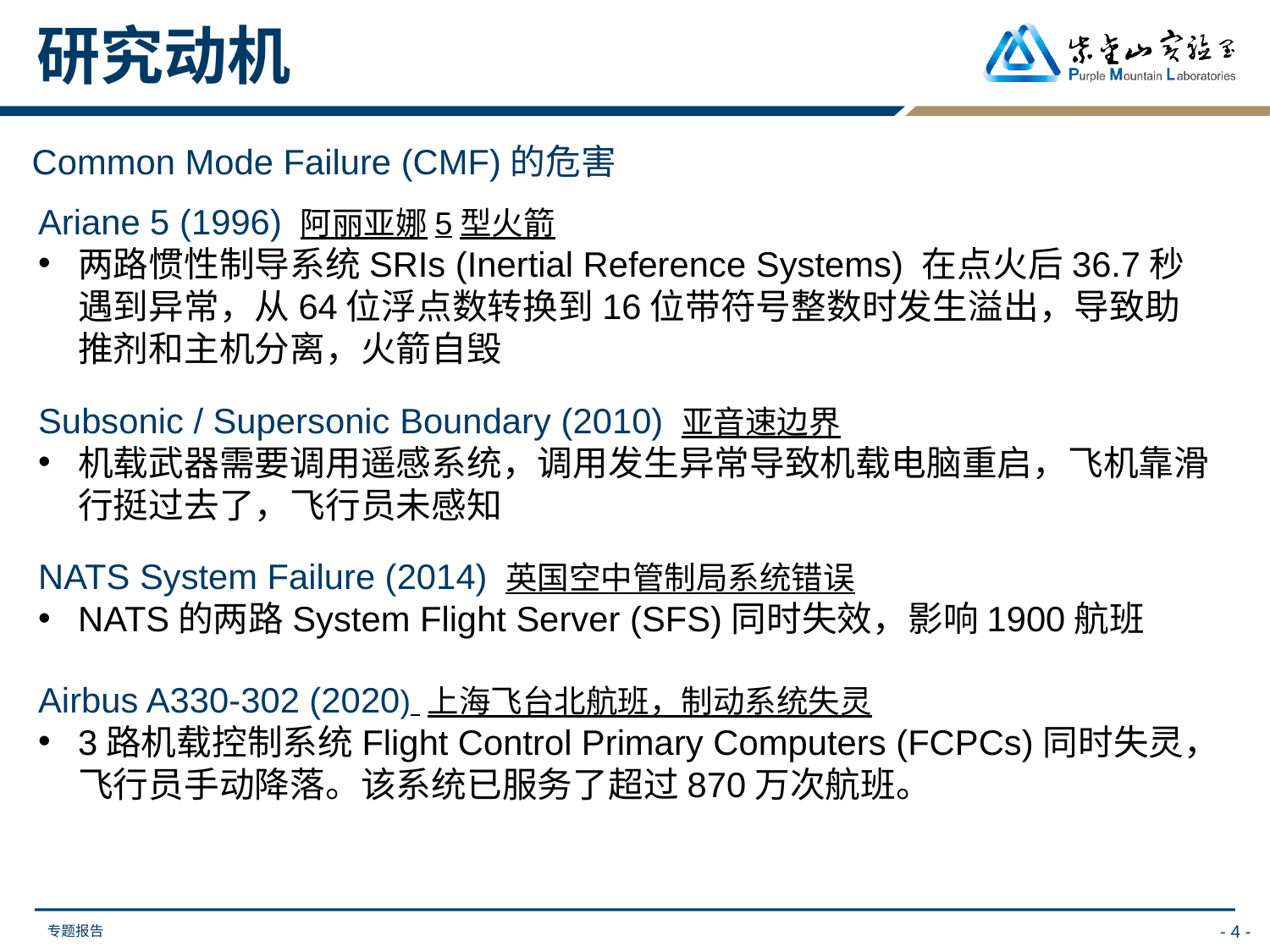

研究动机
Common Mode Failure (CMF)的危害
Ariane 5 (1996) 阿丽亚娜5型火箭
两路惯性制导系统SRIs (Inertial Reference Systems) 在点火后36.7秒遇到异常，从64位浮点数转换到16位带符号整数时发生溢出，导致助推剂和主机分离，火箭自毁
Subsonic / Supersonic Boundary (2010) 亚音速边界
机载武器需要调用遥感系统，调用发生异常导致机载电脑重启，飞机靠滑行挺过去了，飞行员未感知
NATS System Failure (2014) 英国空中管制局系统错误
NATS的两路System Flight Server (SFS)同时失效，影响1900航班
Airbus A330-302 (2020) 上海飞台北航班，制动系统失灵
3路机载控制系统Flight Control Primary Computers (FCPCs)同时失灵，飞行员手动降落。该系统已服务了超过870万次航班。